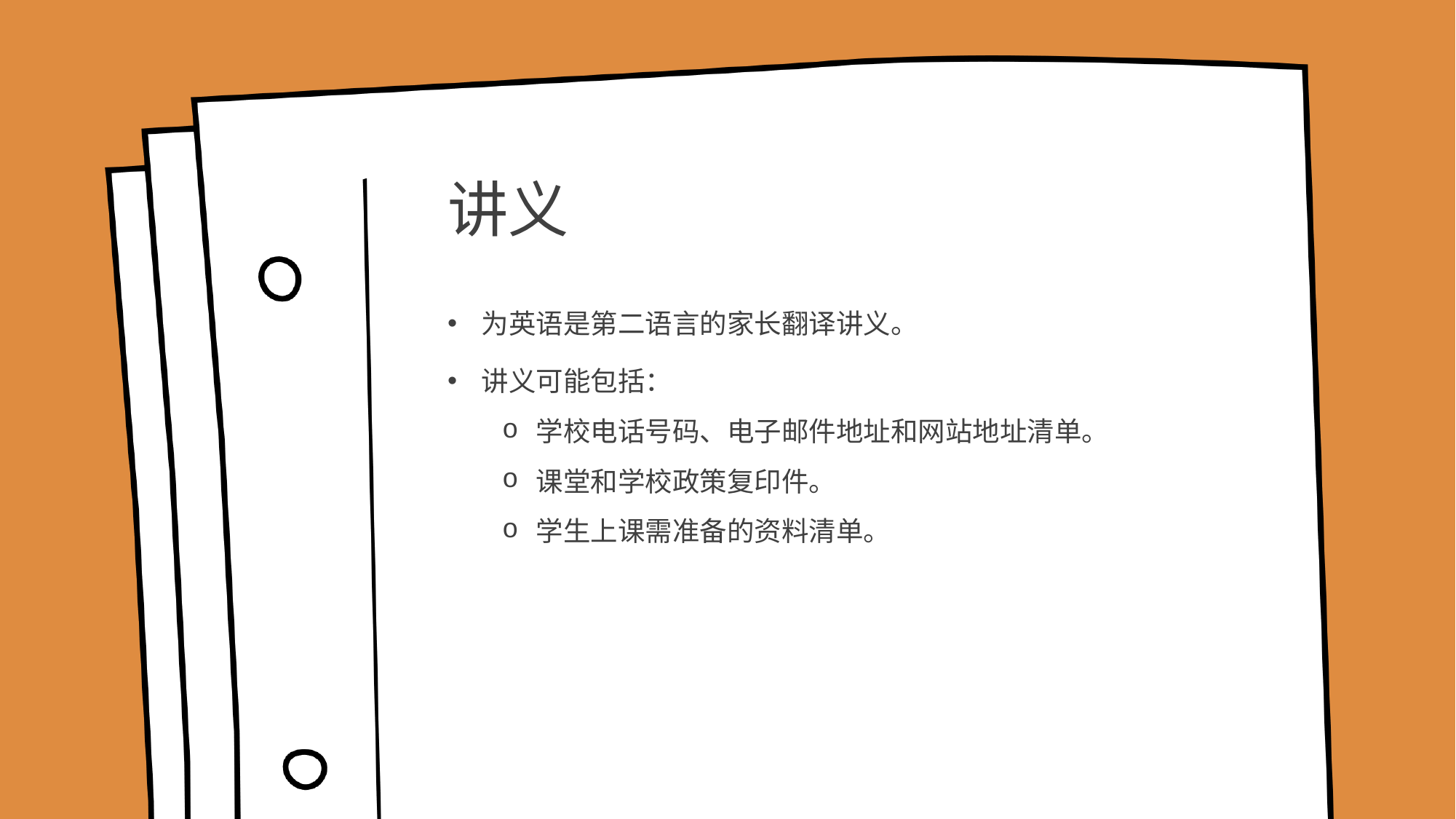

# 讲义

为英语是第二语言的家长翻译讲义。
讲义可能包括：
学校电话号码、电子邮件地址和网站地址清单。
课堂和学校政策复印件。
学生上课需准备的资料清单。